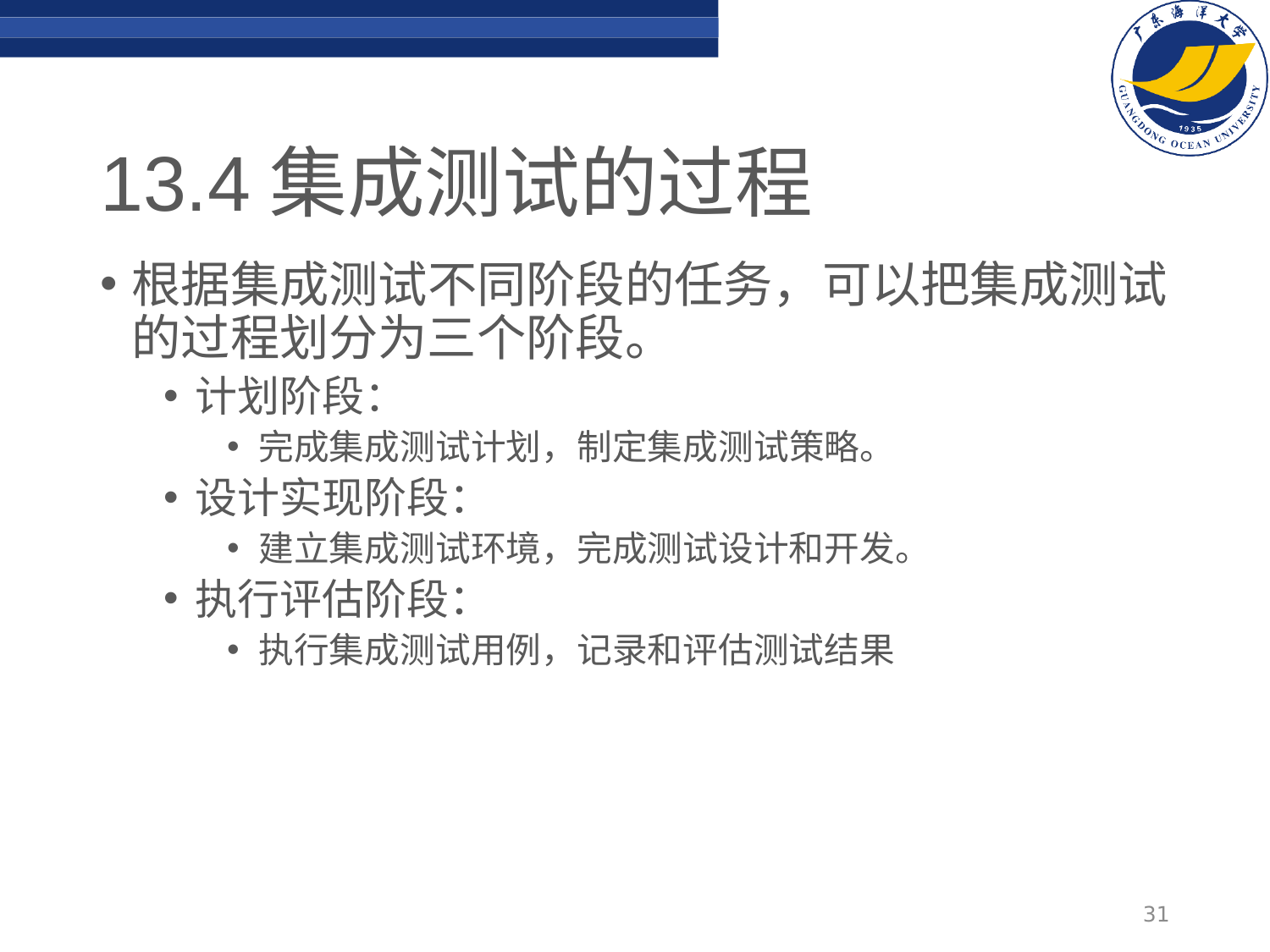

# 13.4集成测试的过程
根据集成测试不同阶段的任务，可以把集成测试的过程划分为三个阶段。
计划阶段：
完成集成测试计划，制定集成测试策略。
设计实现阶段：
建立集成测试环境，完成测试设计和开发。
执行评估阶段：
执行集成测试用例，记录和评估测试结果
31